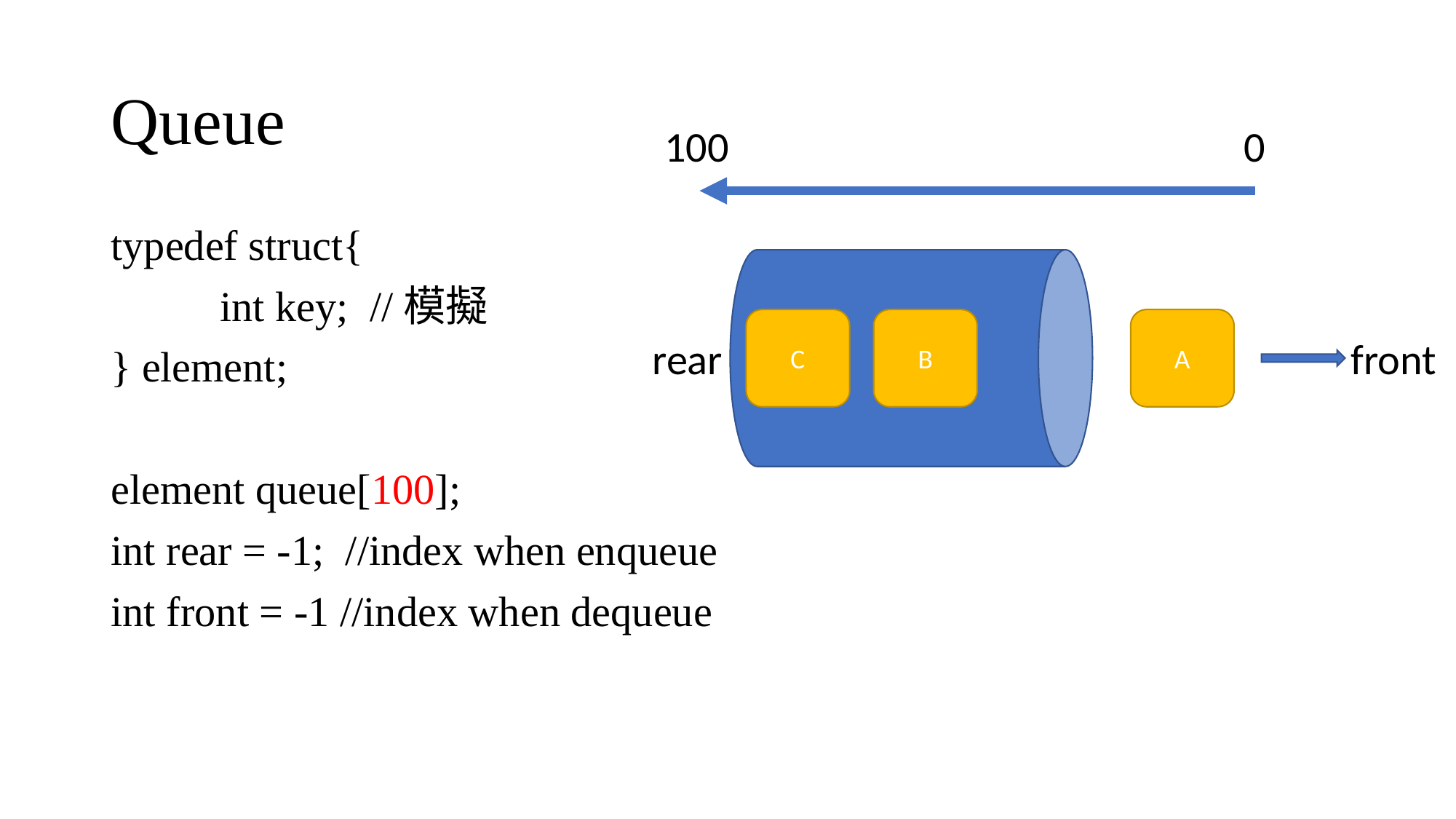

# Queue
100
0

typedef struct{
	int key;  //模擬
} element;

element queue[100];
int rear = -1;  //index when enqueue
int front = -1 //index when dequeue
C
B
A
rear
front